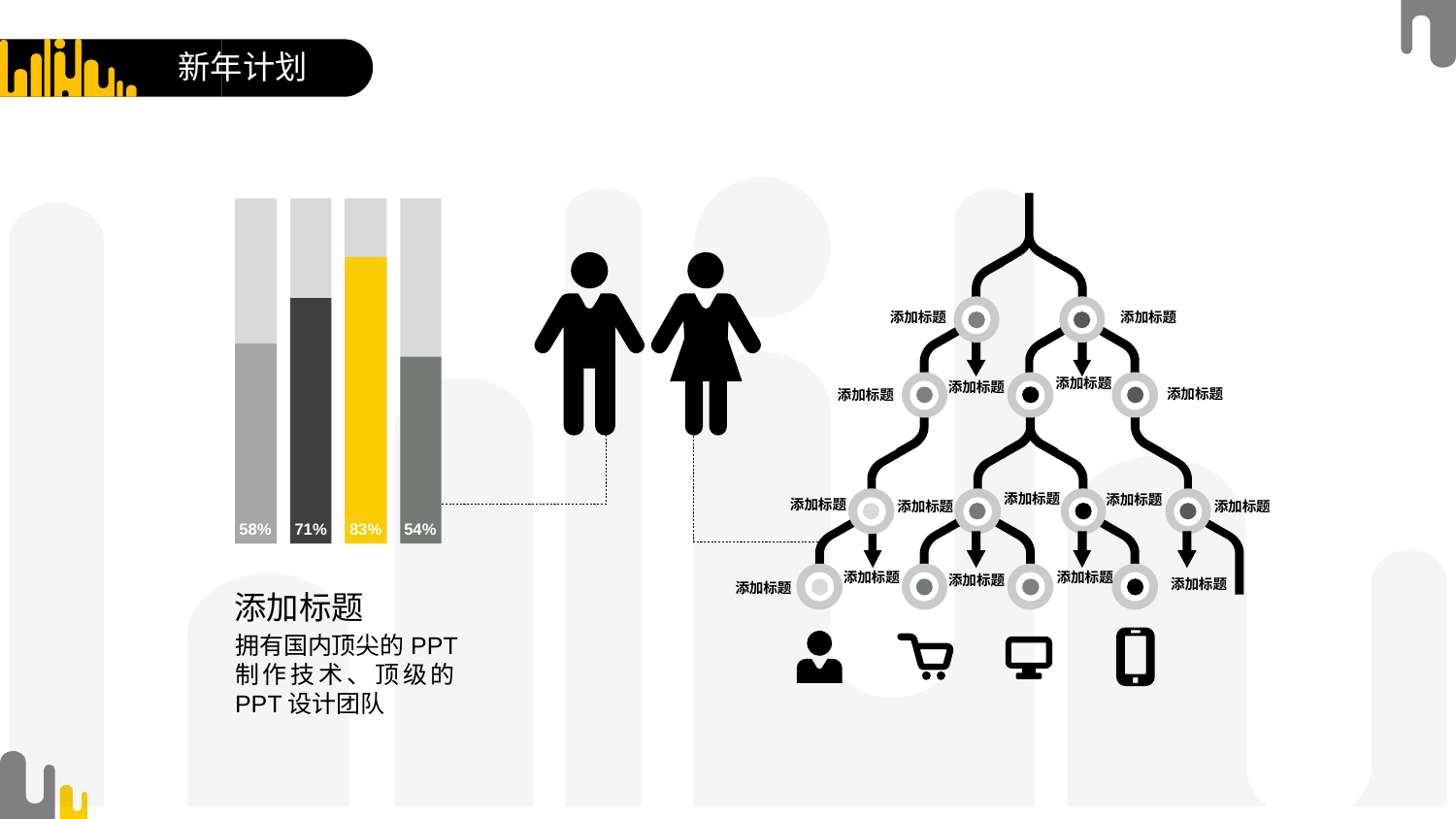

新年计划

添加标题
添加标题

添加标题
添加标题

添加标题
添加标题

添加标题
添加标题

添加标题
添加标题
添加标题

添加标题
添加标题

添加标题
添加标题

添加标题

58%

71%

83%

54%

添加标题
拥有国内顶尖的PPT制作技术、顶级的PPT设计团队